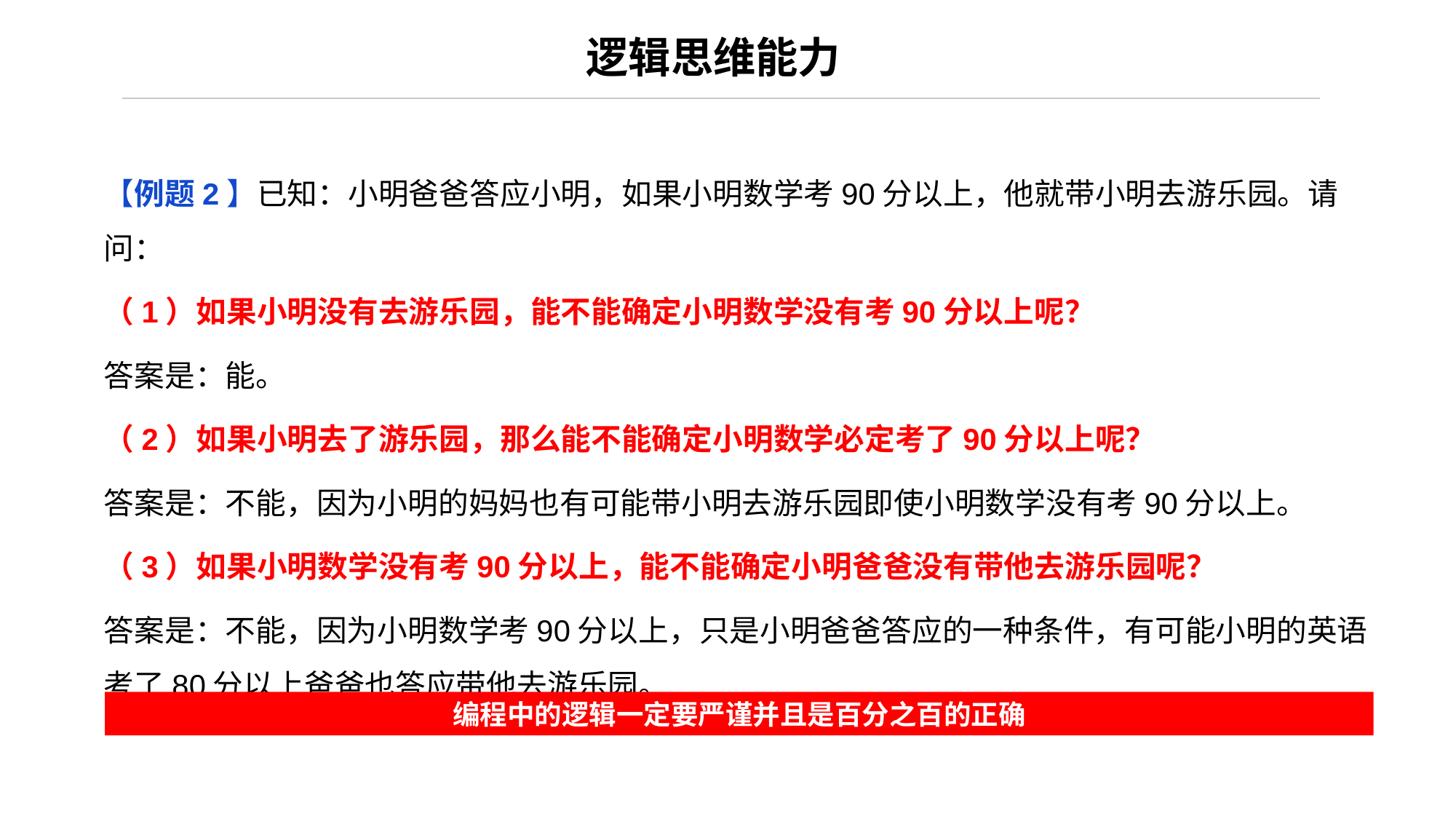

逻辑思维能力
【例题2】已知：小明爸爸答应小明，如果小明数学考90分以上，他就带小明去游乐园。请问：
（1）如果小明没有去游乐园，能不能确定小明数学没有考90分以上呢？
答案是：能。
（2）如果小明去了游乐园，那么能不能确定小明数学必定考了90分以上呢？
答案是：不能，因为小明的妈妈也有可能带小明去游乐园即使小明数学没有考90分以上。
（3）如果小明数学没有考90分以上，能不能确定小明爸爸没有带他去游乐园呢？
答案是：不能，因为小明数学考90分以上，只是小明爸爸答应的一种条件，有可能小明的英语考了80分以上爸爸也答应带他去游乐园。
编程中的逻辑一定要严谨并且是百分之百的正确